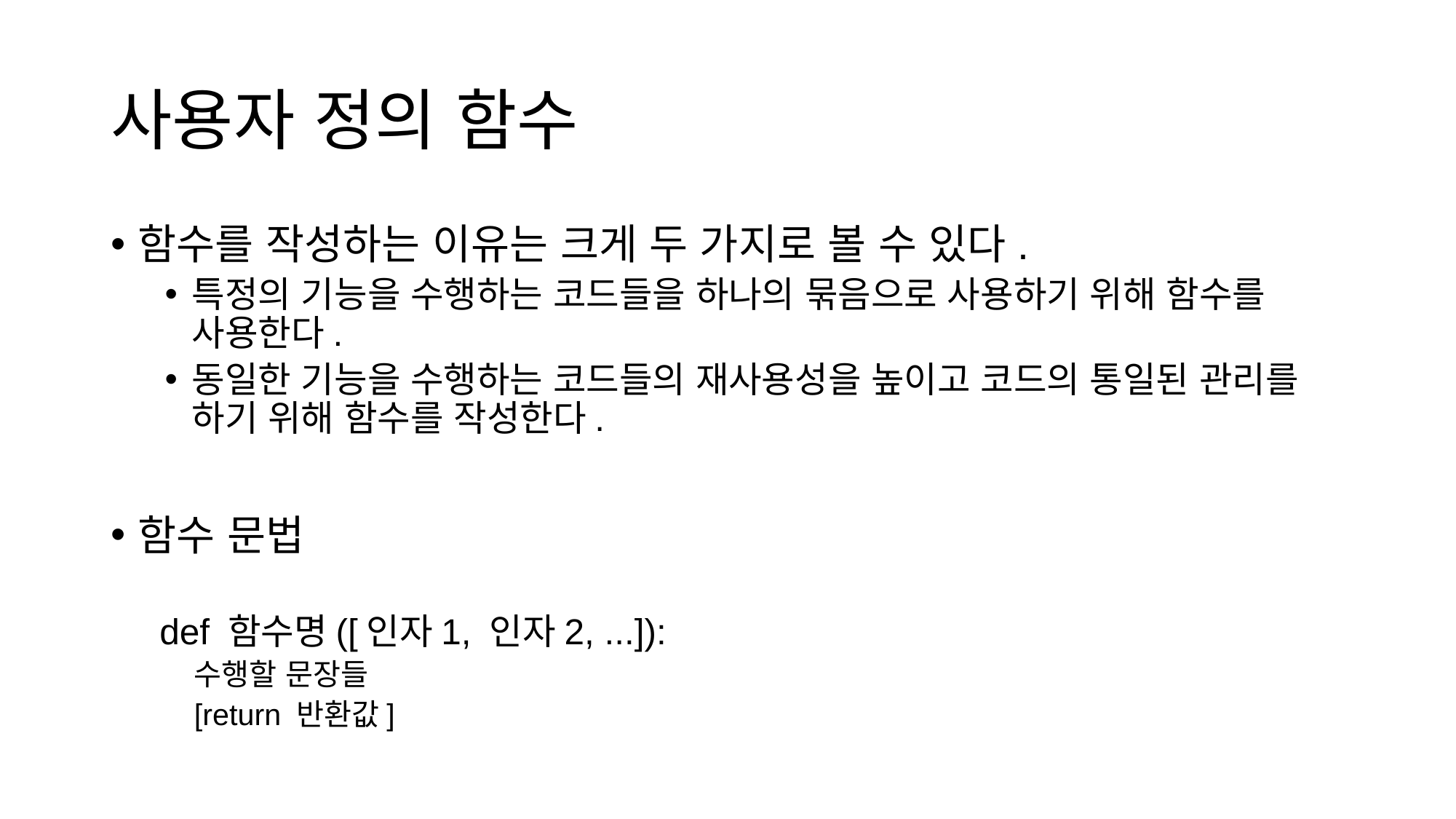

# 사용자 정의 함수
함수를 작성하는 이유는 크게 두 가지로 볼 수 있다.
특정의 기능을 수행하는 코드들을 하나의 묶음으로 사용하기 위해 함수를 사용한다.
동일한 기능을 수행하는 코드들의 재사용성을 높이고 코드의 통일된 관리를 하기 위해 함수를 작성한다.

함수 문법

def 함수명([인자1, 인자2, ...]):
수행할 문장들
[return 반환값]